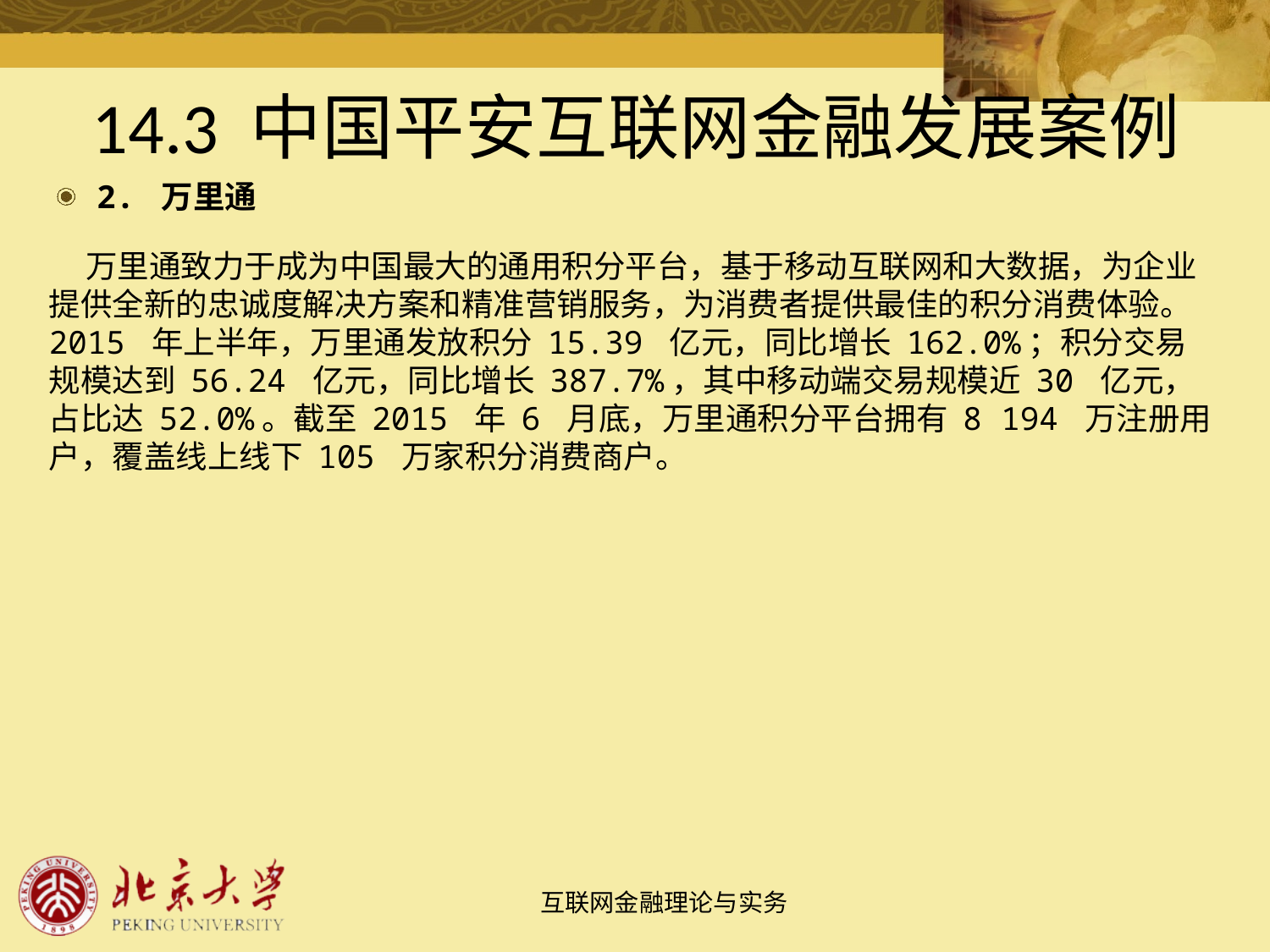

# 14.3 中国平安互联网金融发展案例
2. 万里通
    万里通致力于成为中国最大的通用积分平台，基于移动互联网和大数据，为企业提供全新的忠诚度解决方案和精准营销服务，为消费者提供最佳的积分消费体验。 2015 年上半年，万里通发放积分 15.39 亿元，同比增长 162.0%；积分交易规模达到 56.24 亿元，同比增长 387.7%，其中移动端交易规模近 30 亿元，占比达 52.0%。截至 2015 年 6 月底，万里通积分平台拥有 8 194 万注册用户，覆盖线上线下 105 万家积分消费商户。